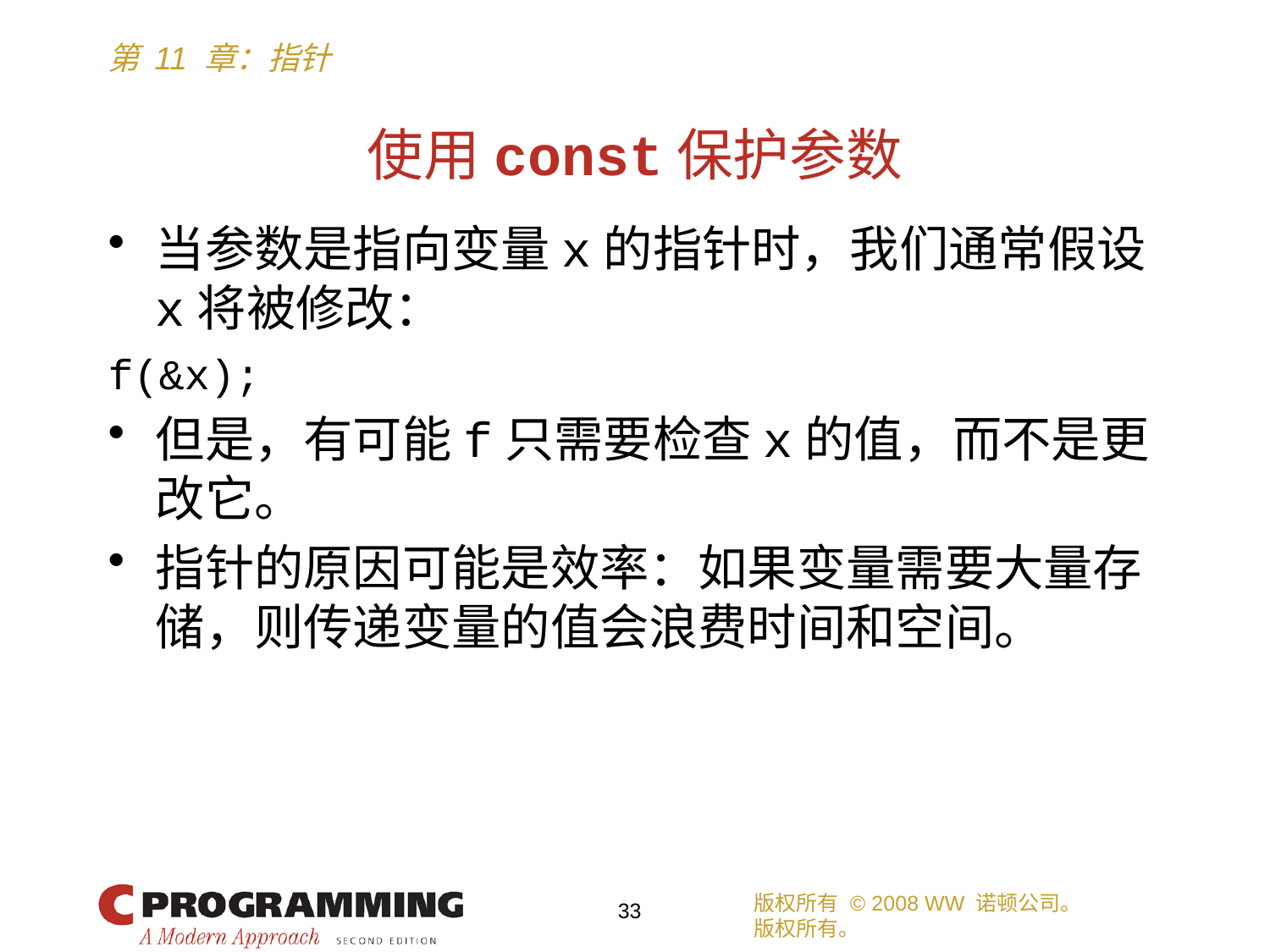

# 使用const保护参数
当参数是指向变量x的指针时，我们通常假设x将被修改：
f(&x);
但是，有可能f只需要检查x的值，而不是更改它。
指针的原因可能是效率：如果变量需要大量存储，则传递变量的值会浪费时间和空间。
版权所有 © 2008 WW 诺顿公司。
版权所有。
33